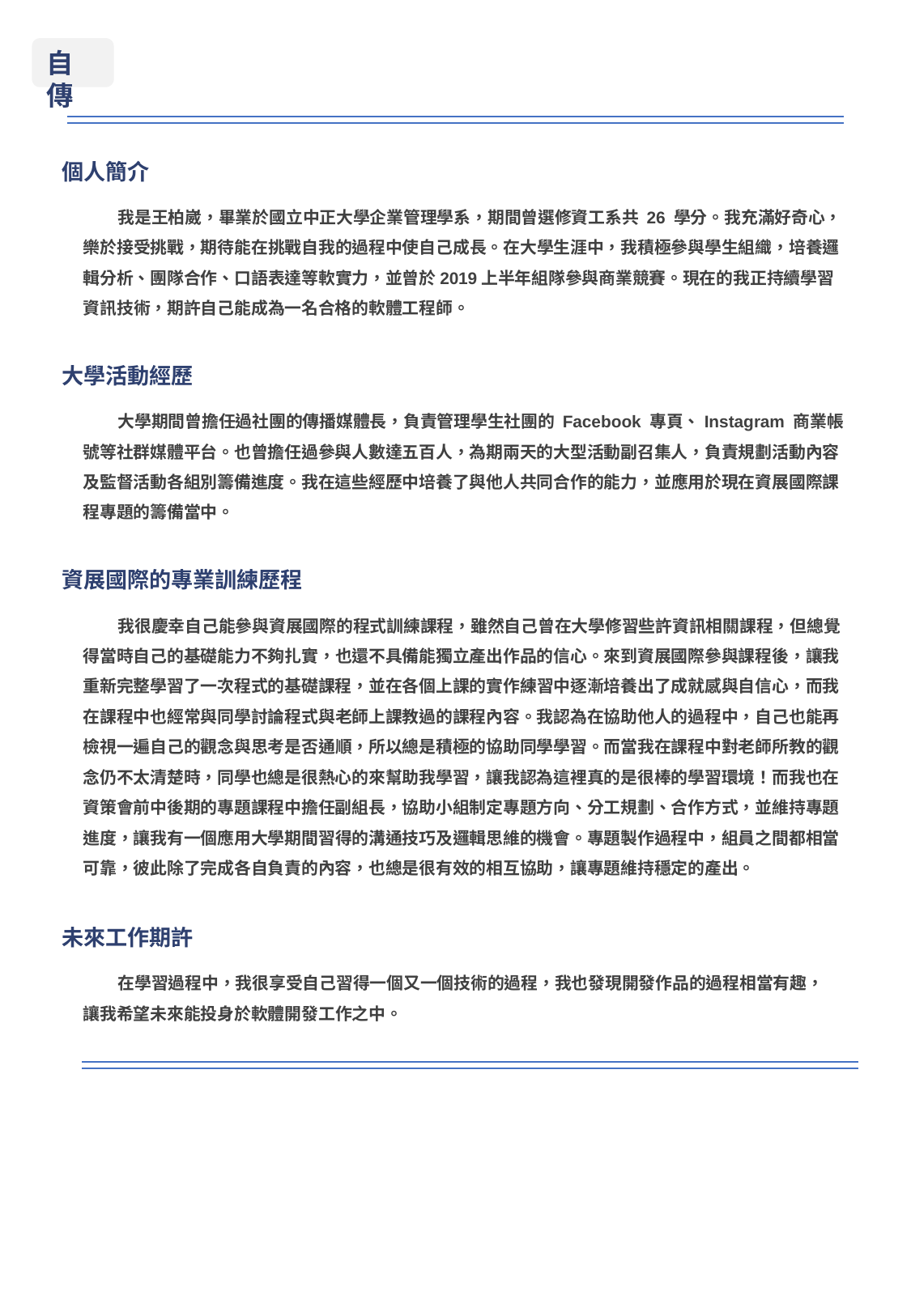

自傳
個人簡介
        我是王柏崴，畢業於國立中正大學企業管理學系，期間曾選修資工系共 26 學分。我充滿好奇心，樂於接受挑戰，期待能在挑戰自我的過程中使自己成長。在大學生涯中，我積極參與學生組織，培養邏輯分析、團隊合作、口語表達等軟實力，並曾於2019上半年組隊參與商業競賽。現在的我正持續學習資訊技術，期許自己能成為一名合格的軟體工程師。
大學活動經歷
        大學期間曾擔任過社團的傳播媒體長，負責管理學生社團的 Facebook 專頁、Instagram 商業帳號等社群媒體平台。也曾擔任過參與人數達五百人，為期兩天的大型活動副召集人，負責規劃活動內容及監督活動各組別籌備進度。我在這些經歷中培養了與他人共同合作的能力，並應用於現在資展國際課程專題的籌備當中。
資展國際的專業訓練歷程
        我很慶幸自己能參與資展國際的程式訓練課程，雖然自己曾在大學修習些許資訊相關課程，但總覺得當時自己的基礎能力不夠扎實，也還不具備能獨立產出作品的信心。來到資展國際參與課程後，讓我重新完整學習了一次程式的基礎課程，並在各個上課的實作練習中逐漸培養出了成就感與自信心，而我在課程中也經常與同學討論程式與老師上課教過的課程內容。我認為在協助他人的過程中，自己也能再檢視一遍自己的觀念與思考是否通順，所以總是積極的協助同學學習。而當我在課程中對老師所教的觀念仍不太清楚時，同學也總是很熱心的來幫助我學習，讓我認為這裡真的是很棒的學習環境！而我也在資策會前中後期的專題課程中擔任副組長，協助小組制定專題方向、分工規劃、合作方式，並維持專題進度，讓我有一個應用大學期間習得的溝通技巧及邏輯思維的機會。專題製作過程中，組員之間都相當可靠，彼此除了完成各自負責的內容，也總是很有效的相互協助，讓專題維持穩定的產出。
未來工作期許
        在學習過程中，我很享受自己習得一個又一個技術的過程，我也發現開發作品的過程相當有趣，讓我希望未來能投身於軟體開發工作之中。